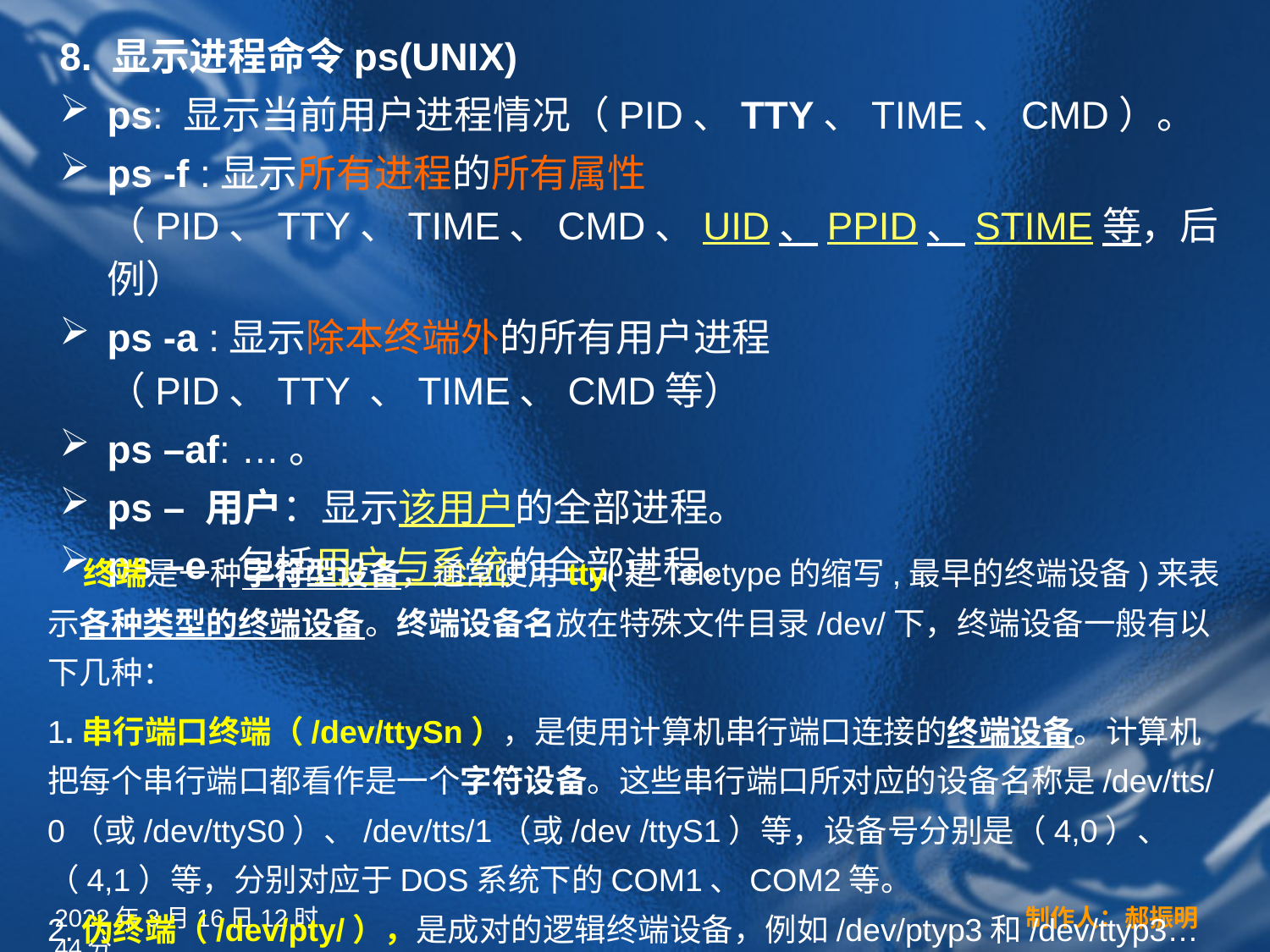

8. 显示进程命令ps(UNIX)
ps: 显示当前用户进程情况（PID、TTY、TIME、CMD）。
ps -f :显示所有进程的所有属性（PID、TTY、TIME、CMD、UID、PPID、STIME等，后例）
ps -a :显示除本终端外的所有用户进程（PID、TTY 、TIME、CMD等）
ps –af: …。
ps – 用户：显示该用户的全部进程。
ps –e :包括用户与系统的全部进程。

    终端是一种字符型设备，通常使用tty(是Teletype的缩写,最早的终端设备)来表示各种类型的终端设备。终端设备名放在特殊文件目录/dev/下，终端设备一般有以下几种：
1.串行端口终端（/dev/ttySn），是使用计算机串行端口连接的终端设备。计算机把每个串行端口都看作是一个字符设备。这些串行端口所对应的设备名称是/dev/tts/0（或/dev/ttyS0）、/dev/tts/1（或/dev /ttyS1）等，设备号分别是（4,0）、（4,1）等，分别对应于DOS系统下的COM1、COM2等。 2.伪终端（/dev/pty/），是成对的逻辑终端设备，例如/dev/ptyp3和/dev/ttyp3…
2022年3月16日12时44分
制作人：郝振明